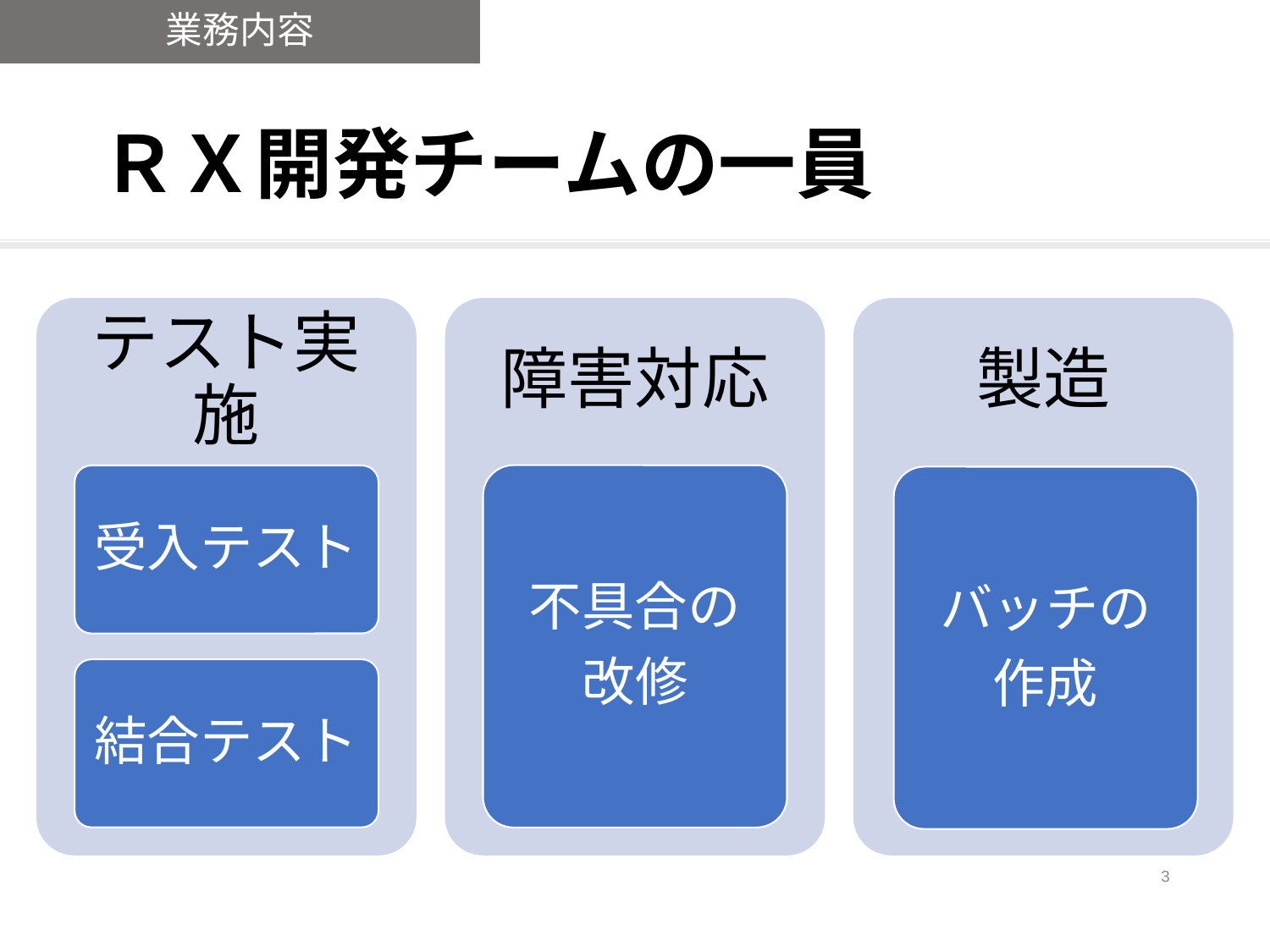

業務内容
# ＲＸ開発チームの一員

テスト実施
受入テスト
結合テスト
障害対応
不具合の
改修
製造
バッチの
作成
3